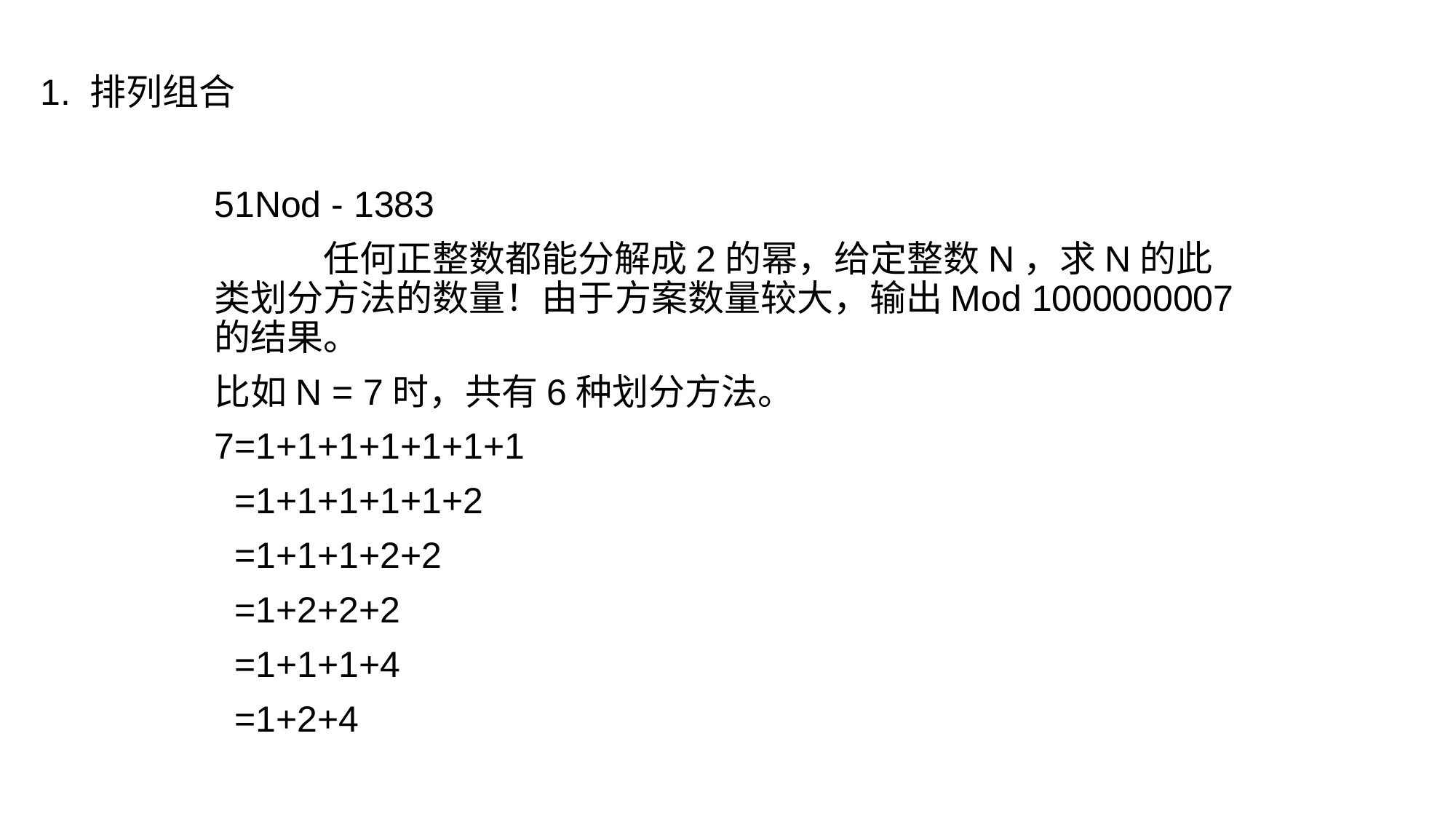

1. 排列组合

51Nod - 1383
	任何正整数都能分解成2的幂，给定整数N，求N的此类划分方法的数量！由于方案数量较大，输出Mod 1000000007的结果。
比如N = 7时，共有6种划分方法。
7=1+1+1+1+1+1+1
  =1+1+1+1+1+2
  =1+1+1+2+2
  =1+2+2+2
  =1+1+1+4
  =1+2+4